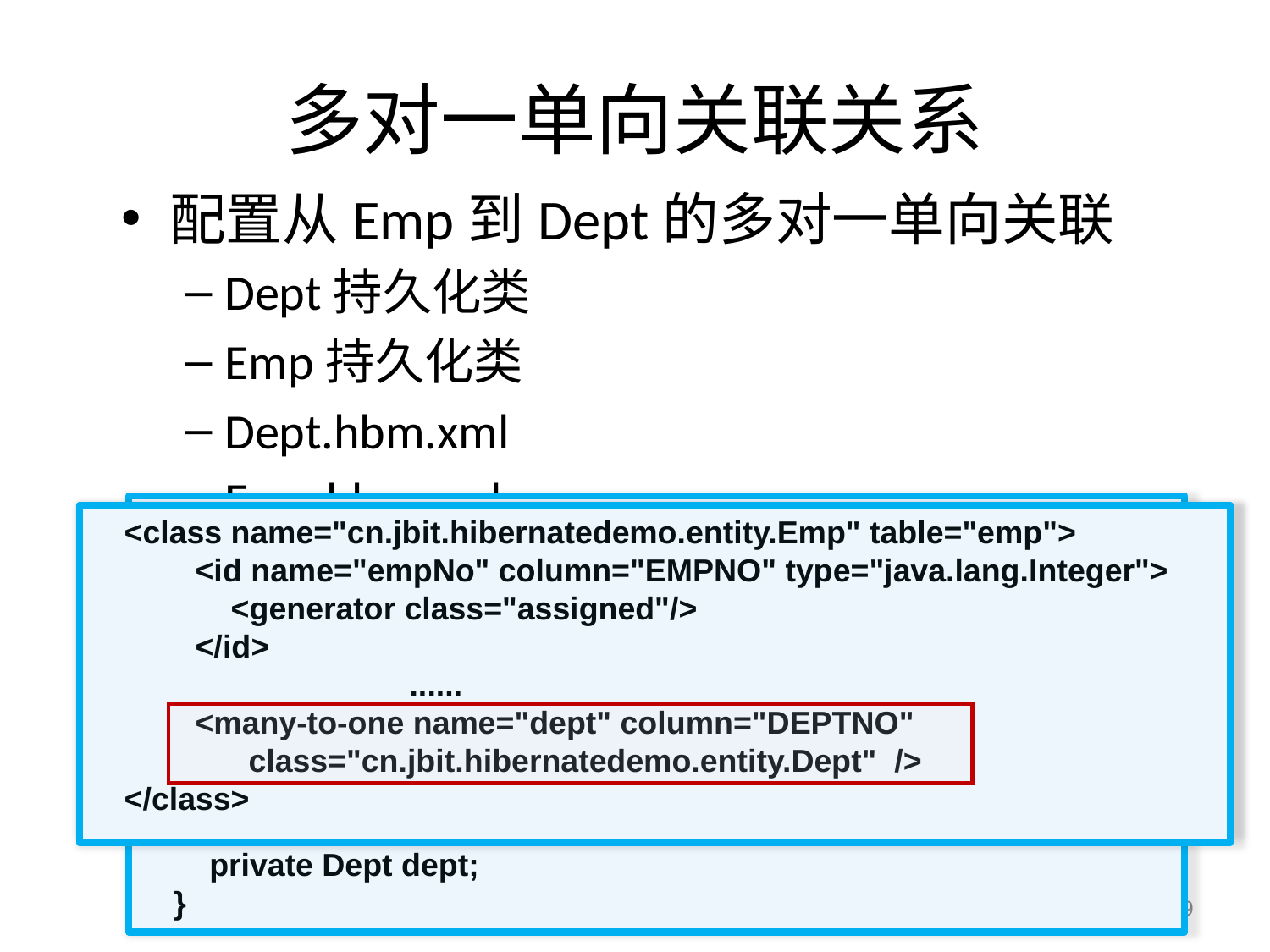

# 多对一单向关联关系
配置从Emp到Dept的多对一单向关联
Dept持久化类
Emp持久化类
Dept.hbm.xml
Emp.hbm.xml

public class Dept implements Serializable {
    private Byte deptNo;
    private String deptName;
    private String location;
}

<class name="cn.jbit.hibernatedemo.entity.Dept" table="dept">
        <id name="deptNo" column="DEPTNO" type="java.lang.Byte">
            <generator class="assigned"/>
        </id>
        <property name="deptName" type="java.lang.String" column="DNAME"/>
       ......
</class>

<class name="cn.jbit.hibernatedemo.entity.Emp" table="emp">
        <id name="empNo" column="EMPNO" type="java.lang.Integer">
            <generator class="assigned"/>
        </id>
			......
        <many-to-one name="dept" column="DEPTNO"
              class="cn.jbit.hibernatedemo.entity.Dept"  />
</class>

public class Emp implements Serializable {
    private Integer empNo;
    private String empName;
    private Dept dept;
}
7/29